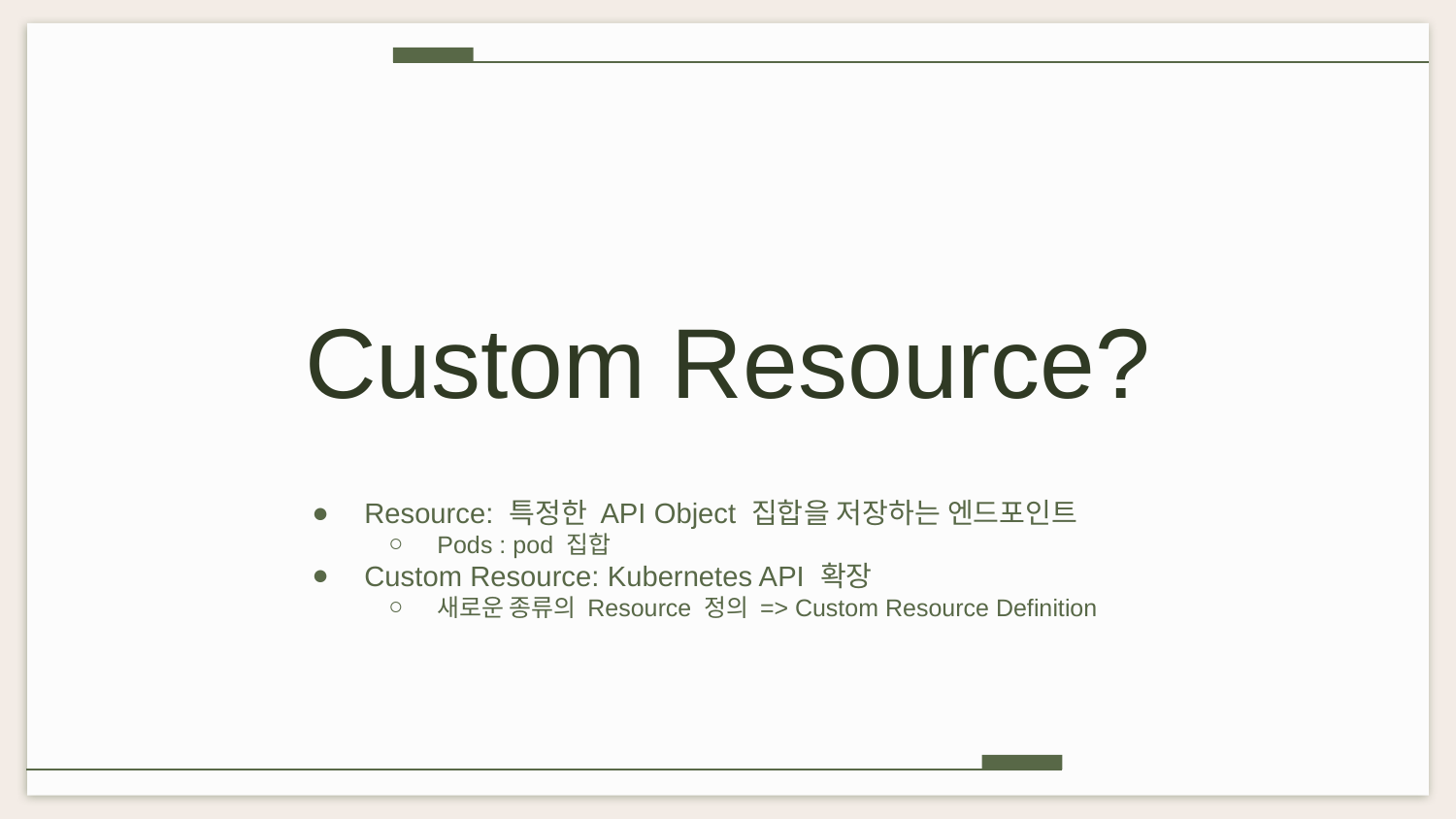

# Custom Resource?
Resource: 특정한 API Object 집합을 저장하는 엔드포인트
Pods : pod 집합
Custom Resource: Kubernetes API 확장
새로운 종류의 Resource 정의 => Custom Resource Definition